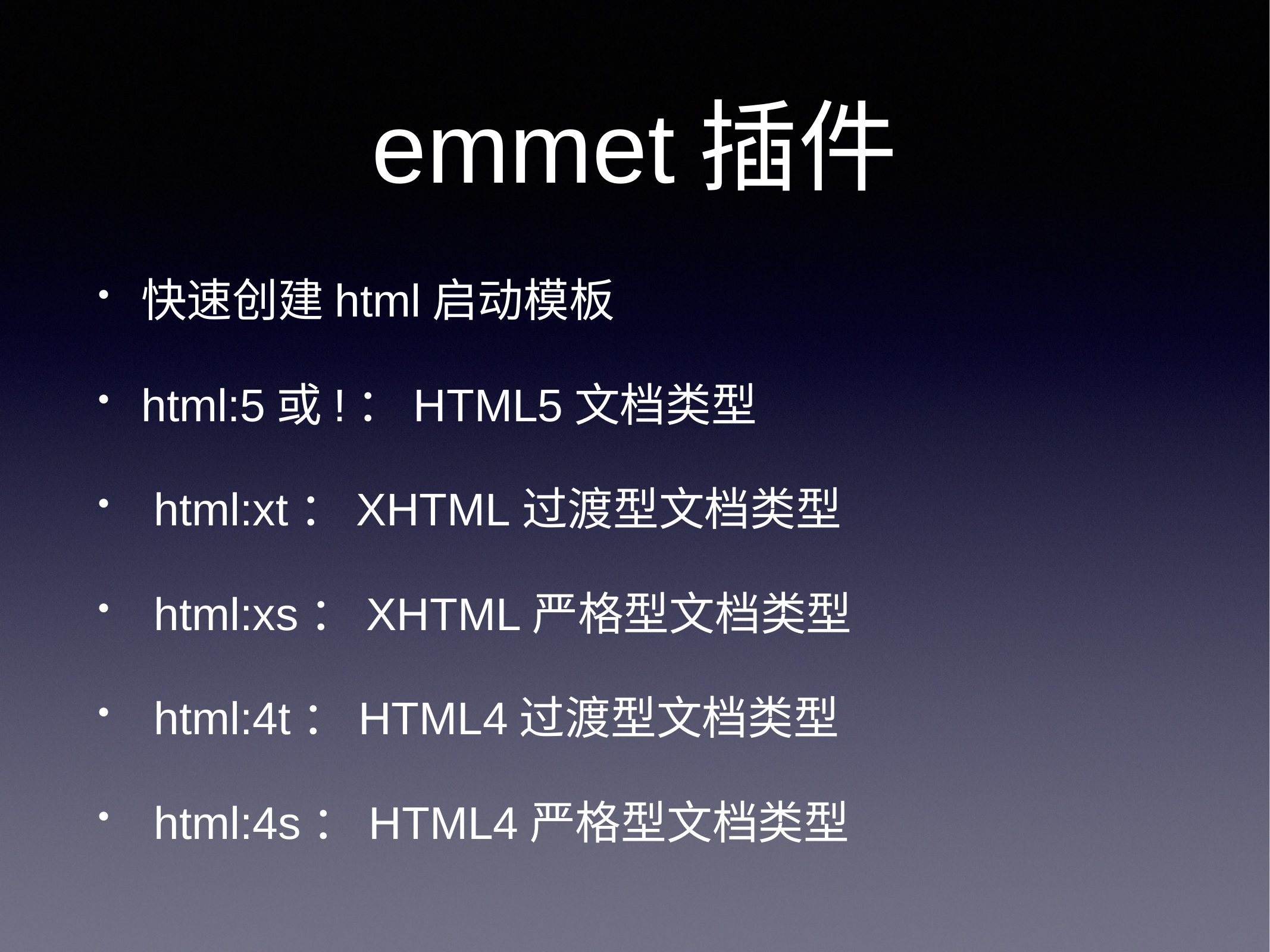

# emmet插件
快速创建html启动模板
html:5或!：HTML5文档类型
 html:xt：XHTML过渡型文档类型
 html:xs：XHTML严格型文档类型
 html:4t：HTML4过渡型文档类型
 html:4s：HTML4严格型文档类型